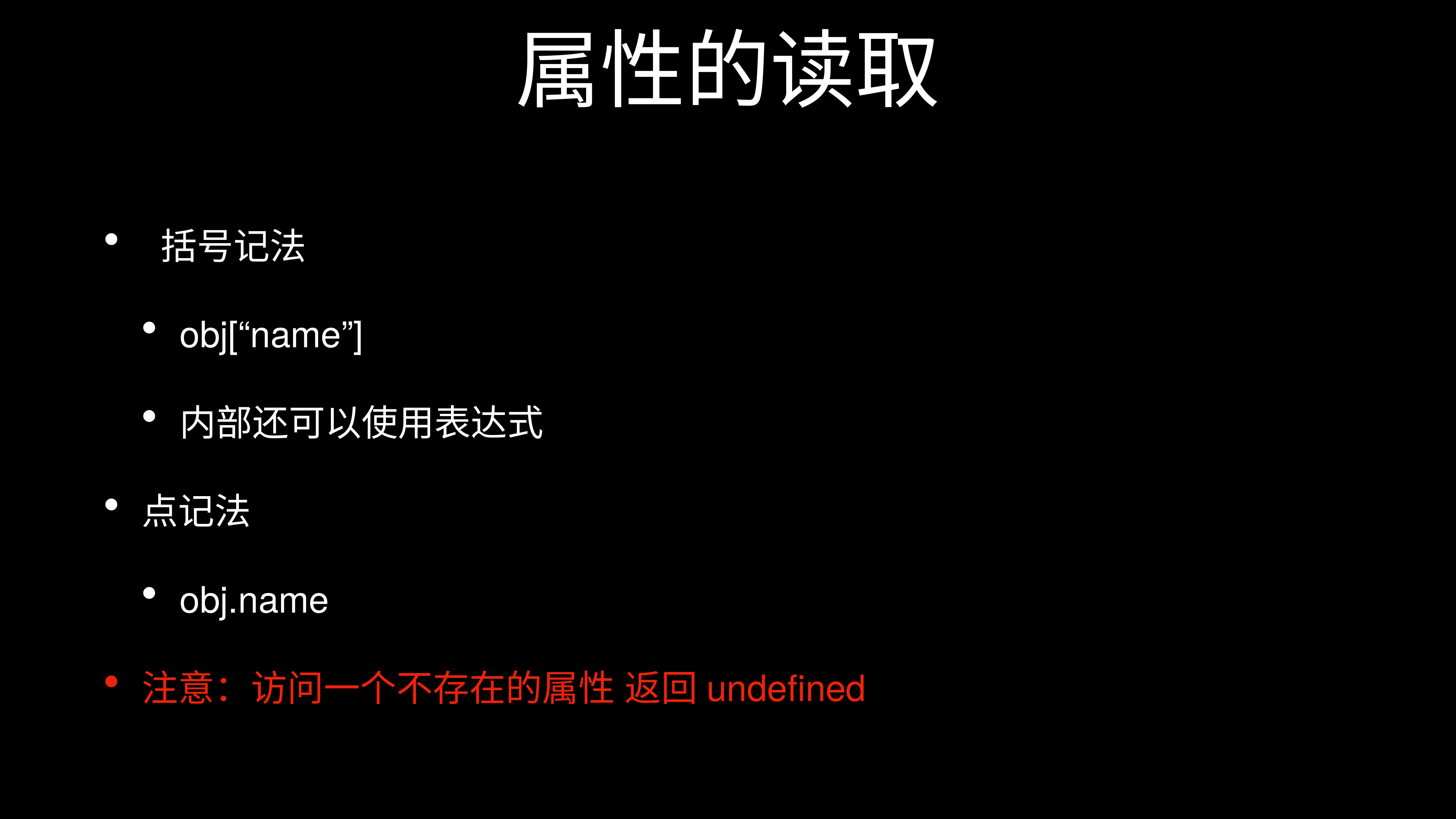

# 属性的读取
 括号记法
obj[“name”]
内部还可以使用表达式
点记法
obj.name
注意：访问一个不存在的属性 返回undefined